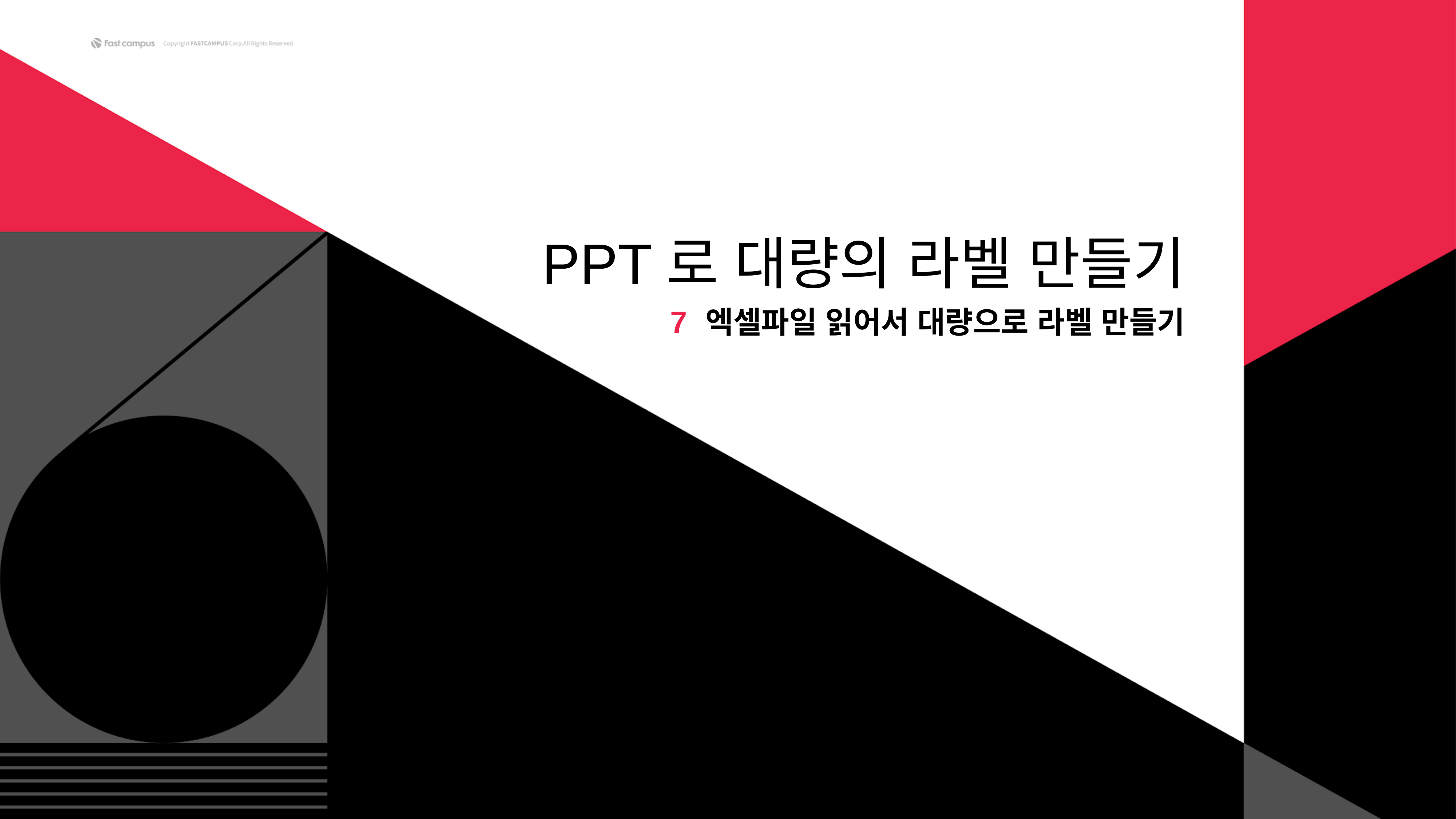

# PPT로 대량의 라벨 만들기
7
엑셀파일 읽어서 대량으로 라벨 만들기